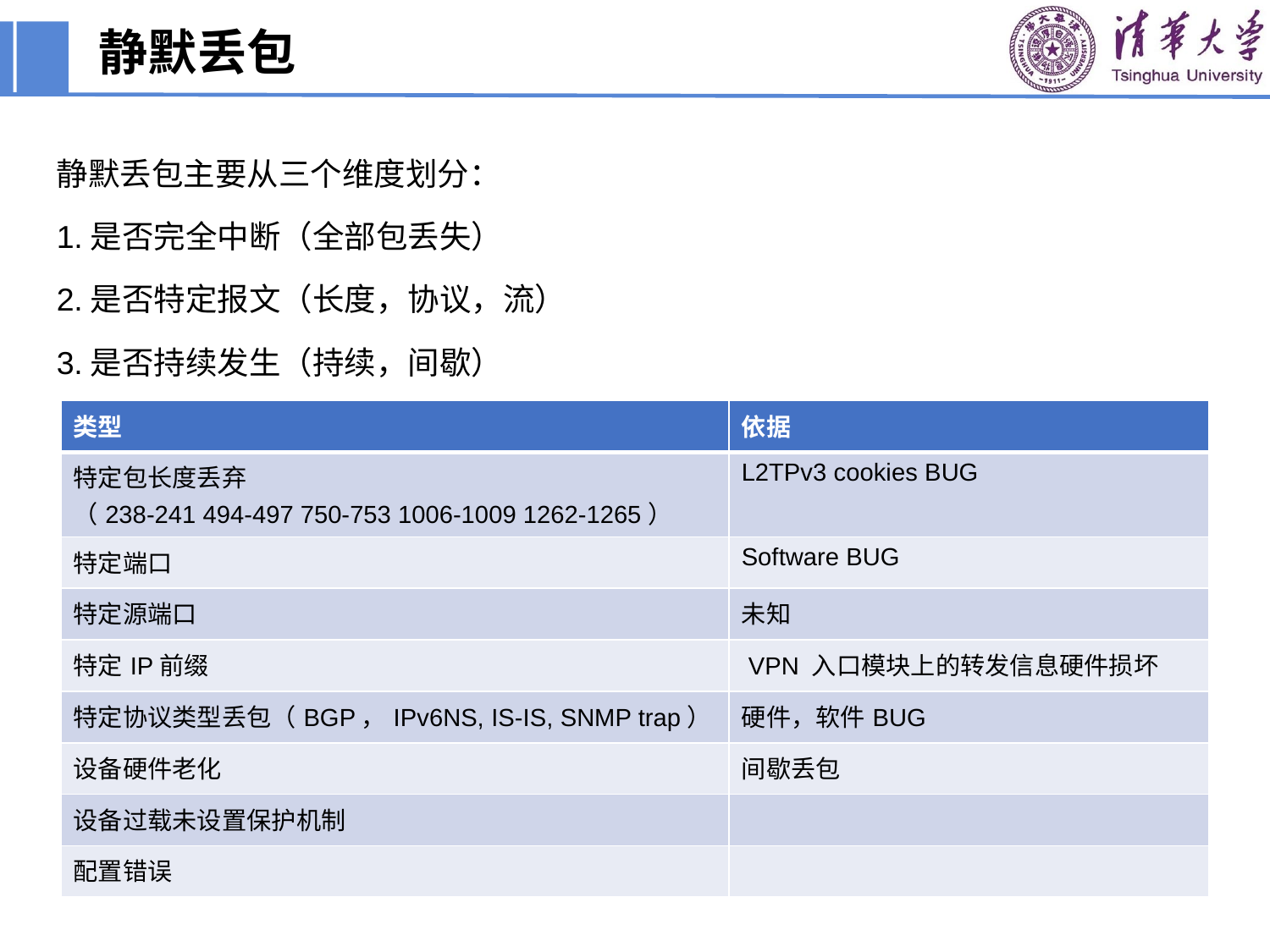

# 静默丢包
静默丢包主要从三个维度划分：
1.是否完全中断（全部包丢失）
2.是否特定报文（长度，协议，流）
3.是否持续发生（持续，间歇）
| 类型 | 依据 |
| --- | --- |
| 特定包长度丢弃 （238-241 494-497 750-753 1006-1009 1262-1265） | L2TPv3 cookies BUG |
| 特定端口 | Software BUG |
| 特定源端口 | 未知 |
| 特定IP前缀 | VPN 入口模块上的转发信息硬件损坏 |
| 特定协议类型丢包（BGP，IPv6NS, IS-IS, SNMP trap） | 硬件，软件BUG |
| 设备硬件老化 | 间歇丢包 |
| 设备过载未设置保护机制 |  |
| 配置错误 |  |